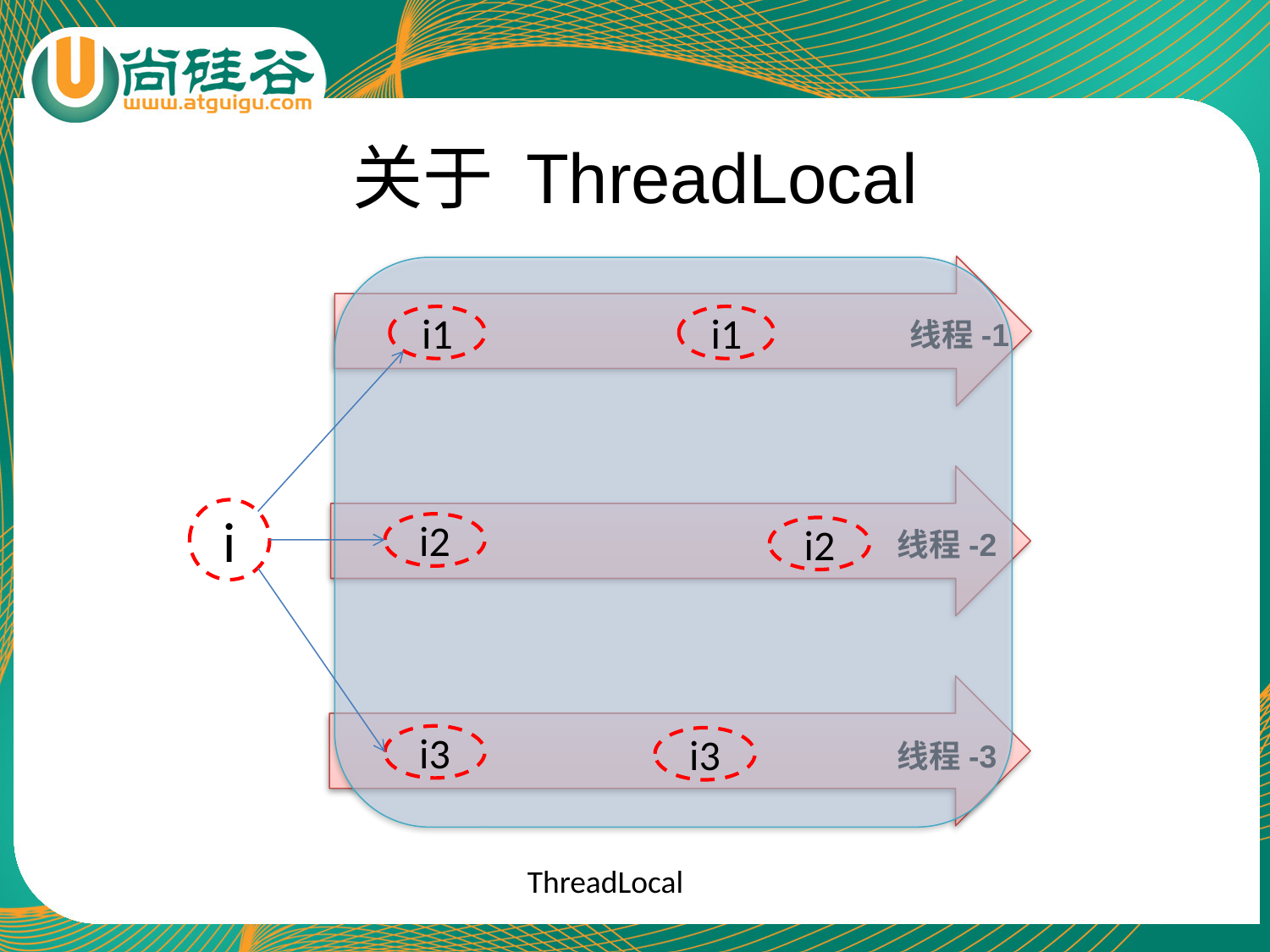

# 关于 ThreadLocal

i1
i1
线程-1

i
i2
i2
线程-2

i3
i3
线程-3
ThreadLocal